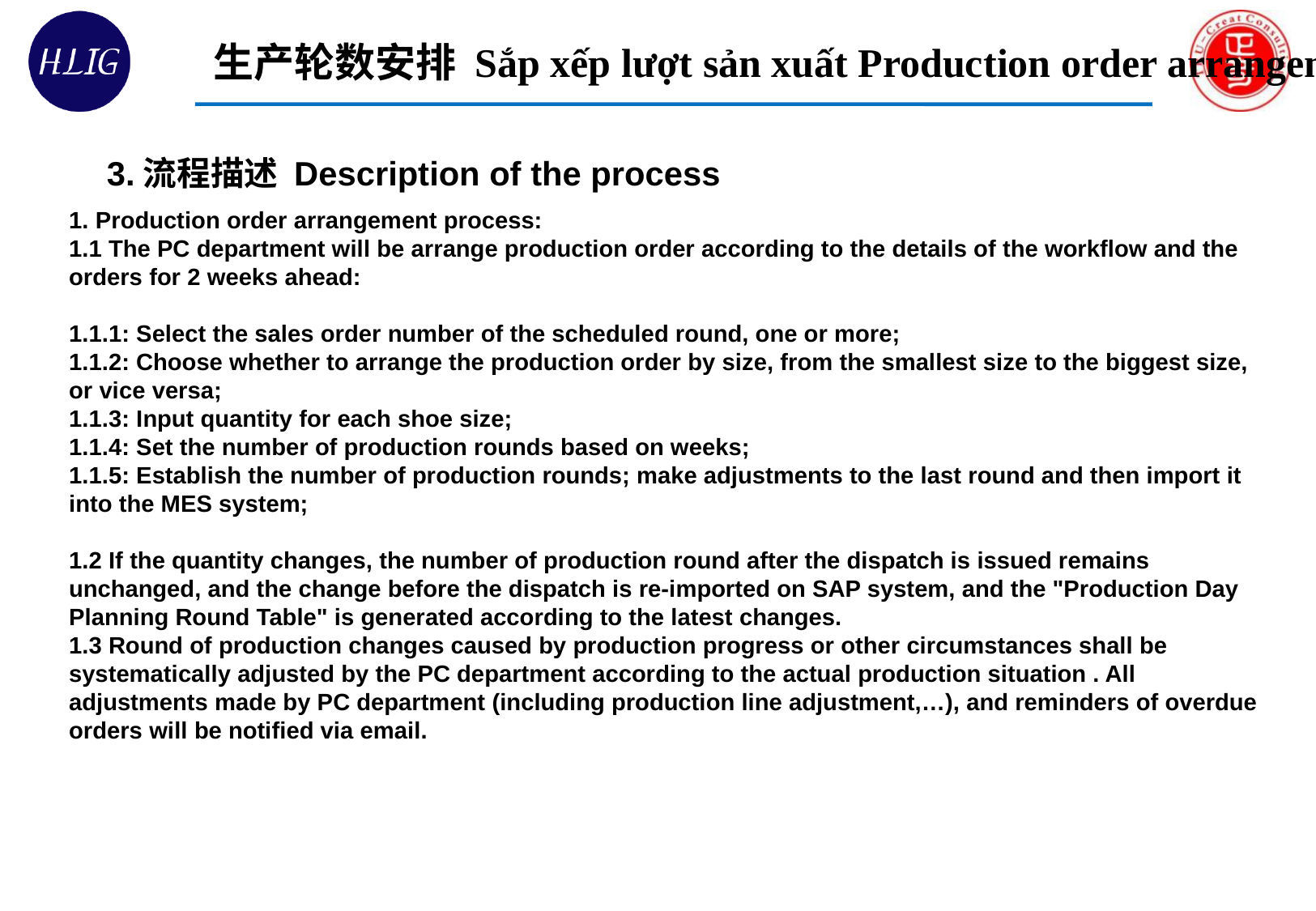

生产轮数安排 Sắp xếp lượt sản xuất Production order arrangement
3.流程描述 Description of the process
1. Production order arrangement process:
1.1 The PC department will be arrange production order according to the details of the workflow and the orders for 2 weeks ahead:
1.1.1: Select the sales order number of the scheduled round, one or more;
1.1.2: Choose whether to arrange the production order by size, from the smallest size to the biggest size, or vice versa;
1.1.3: Input quantity for each shoe size;
1.1.4: Set the number of production rounds based on weeks;
1.1.5: Establish the number of production rounds; make adjustments to the last round and then import it into the MES system;

1.2 If the quantity changes, the number of production round after the dispatch is issued remains unchanged, and the change before the dispatch is re-imported on SAP system, and the "Production Day Planning Round Table" is generated according to the latest changes.
1.3 Round of production changes caused by production progress or other circumstances shall be systematically adjusted by the PC department according to the actual production situation . All adjustments made by PC department (including production line adjustment,…), and reminders of overdue orders will be notified via email.